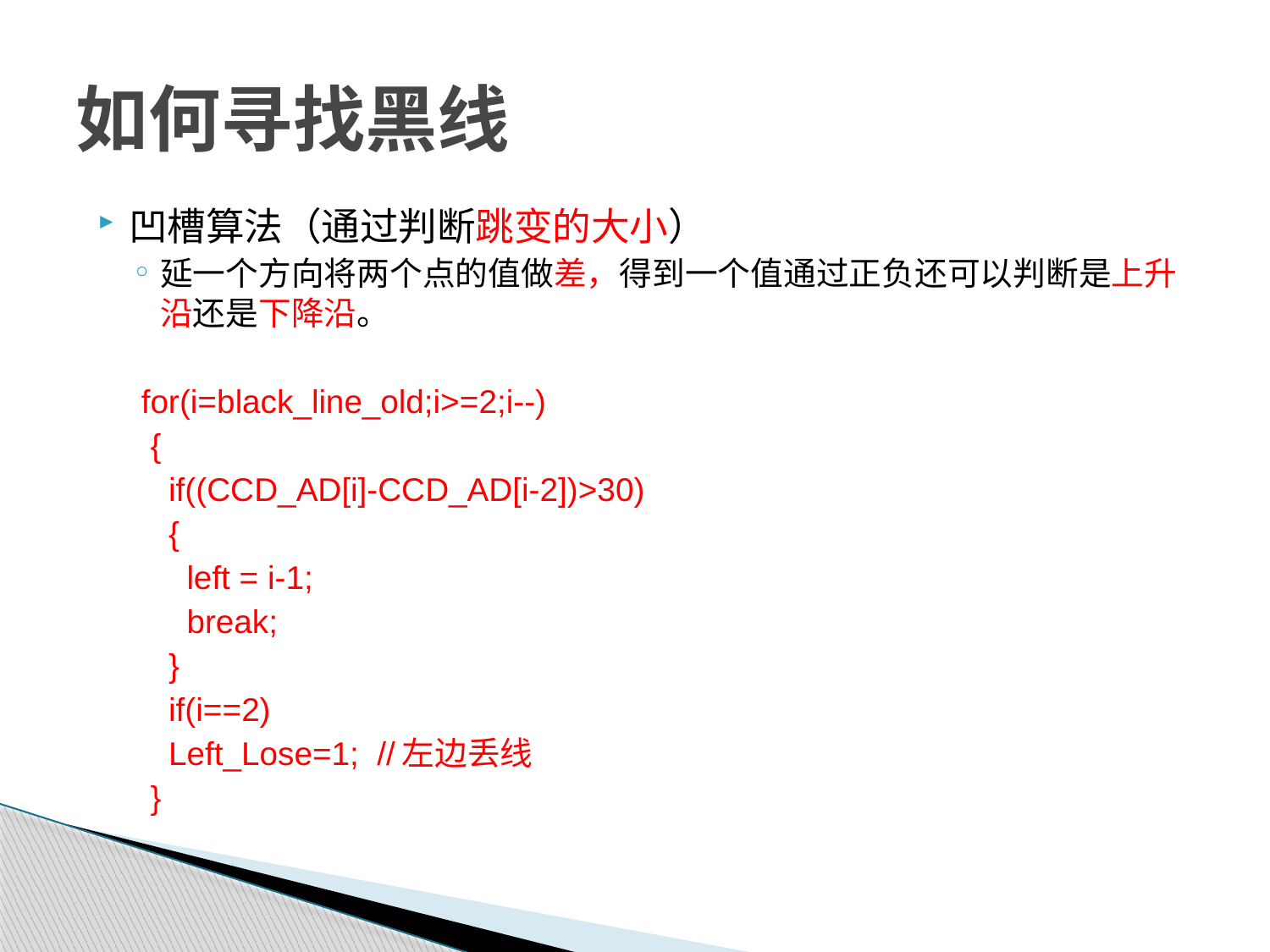

# 如何寻找黑线
凹槽算法（通过判断跳变的大小）
延一个方向将两个点的值做差，得到一个值通过正负还可以判断是上升沿还是下降沿。

 for(i=black_line_old;i>=2;i--)
  {
    if((CCD_AD[i]-CCD_AD[i-2])>30)
    {
      left = i-1;
      break;
    }
    if(i==2)
    Left_Lose=1;  //左边丢线
  }